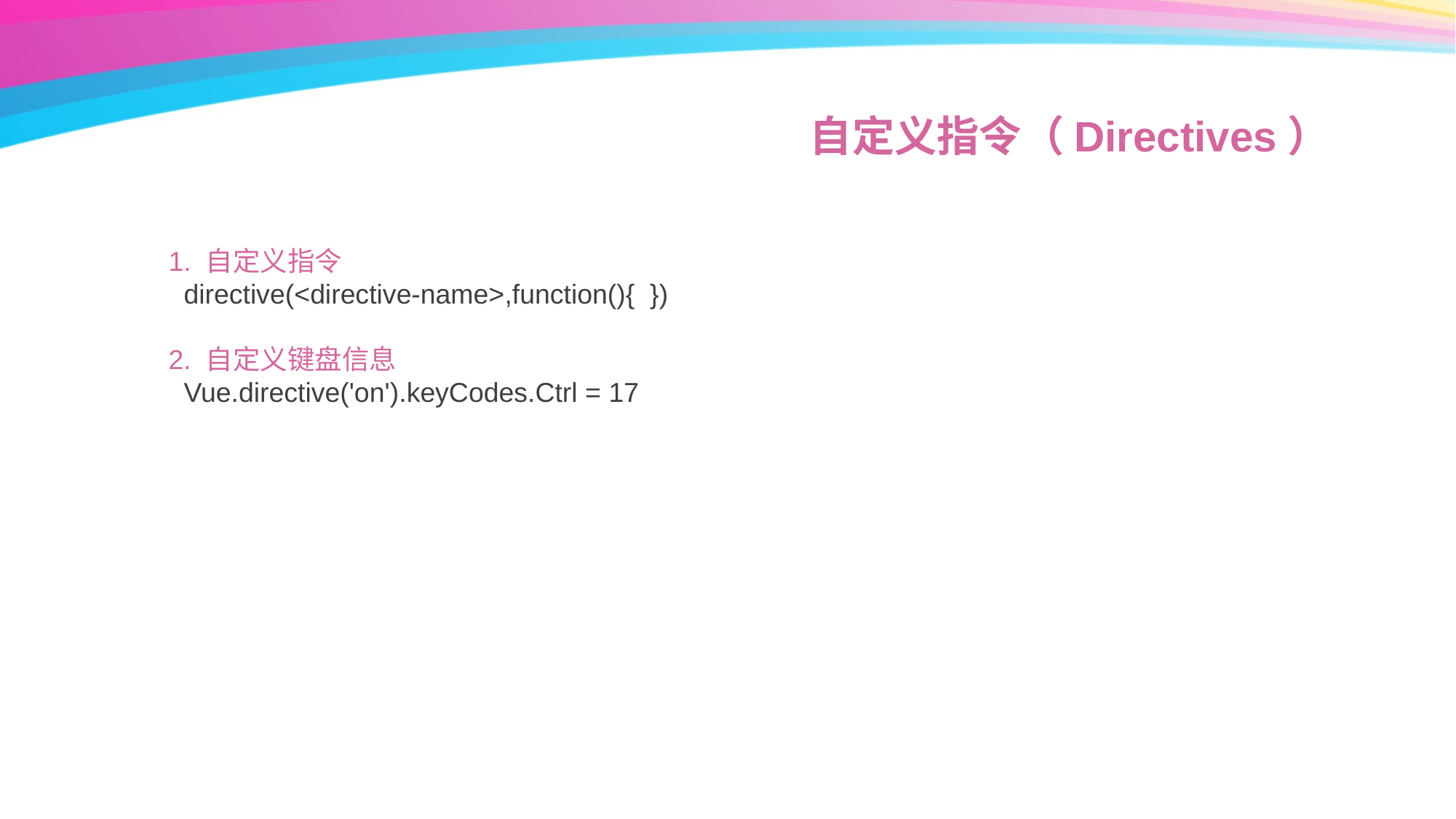

自定义指令（Directives）
1. 自定义指令
  directive(<directive-name>,function(){  })

2. 自定义键盘信息
  Vue.directive('on').keyCodes.Ctrl = 17